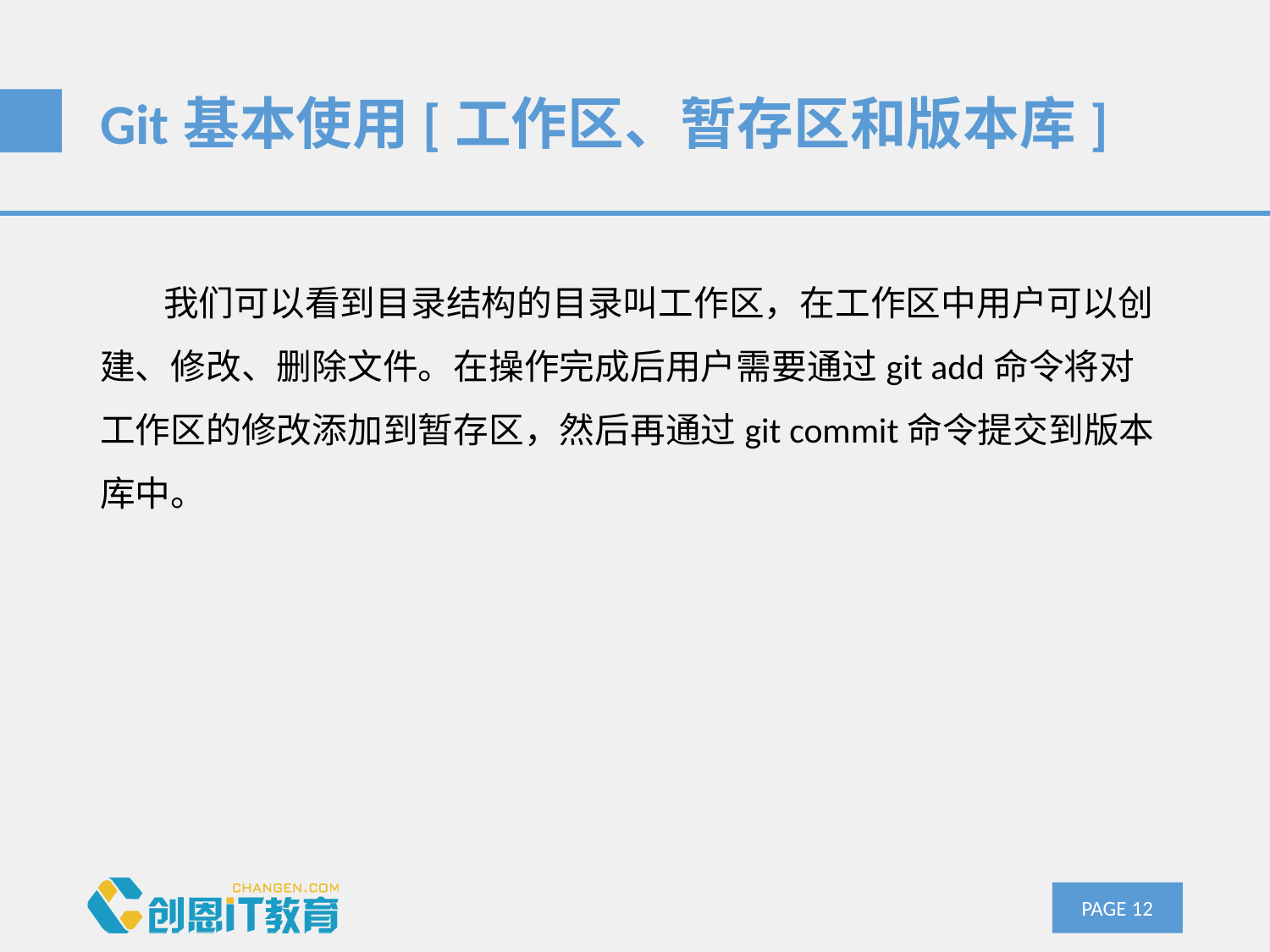

# Git基本使用[工作区、暂存区和版本库]
我们可以看到目录结构的目录叫工作区，在工作区中用户可以创建、修改、删除文件。在操作完成后用户需要通过git add命令将对工作区的修改添加到暂存区，然后再通过git commit命令提交到版本库中。
PAGE 12